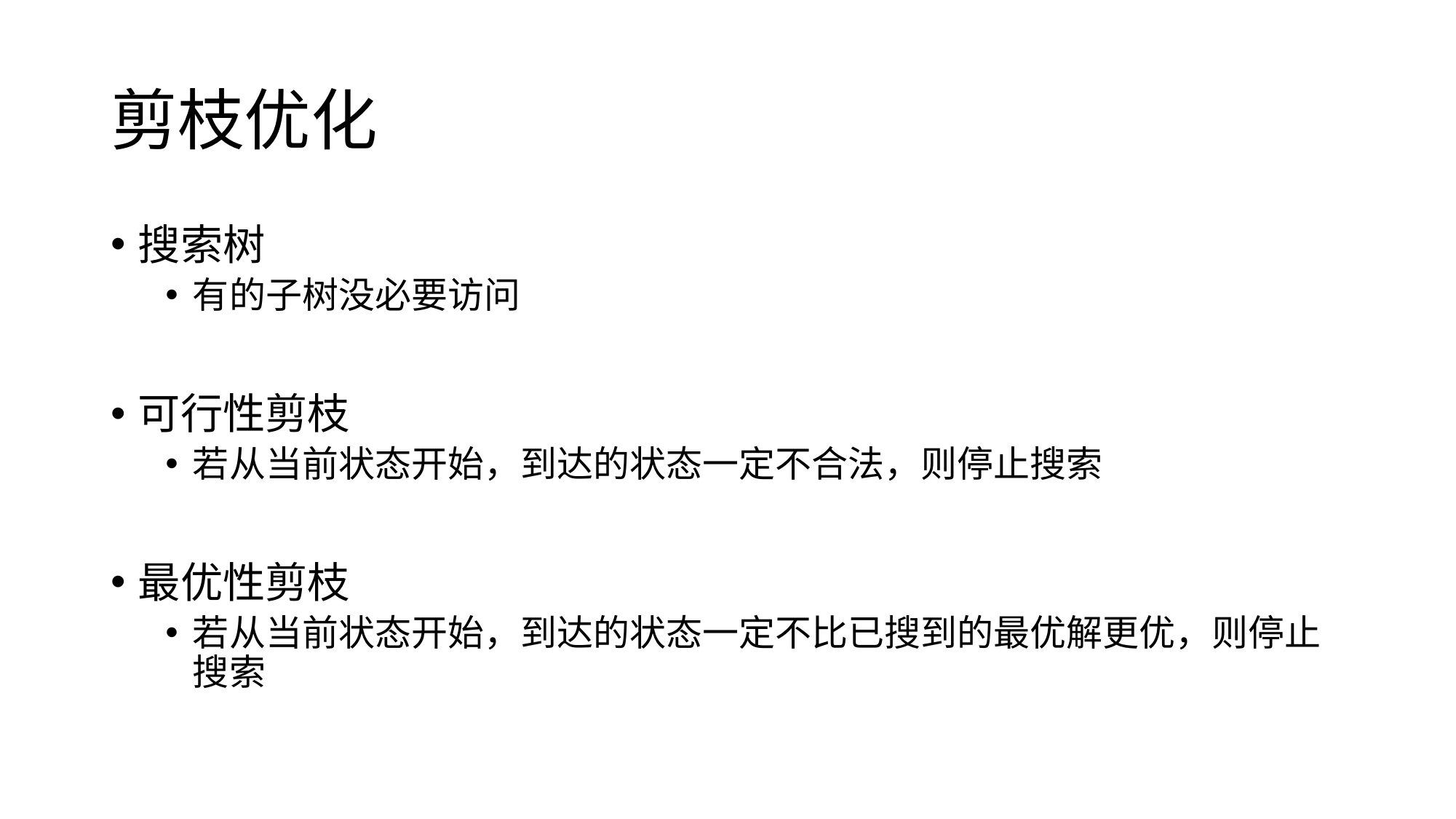

# 剪枝优化
搜索树
有的子树没必要访问

可行性剪枝
若从当前状态开始，到达的状态一定不合法，则停止搜索

最优性剪枝
若从当前状态开始，到达的状态一定不比已搜到的最优解更优，则停止搜索